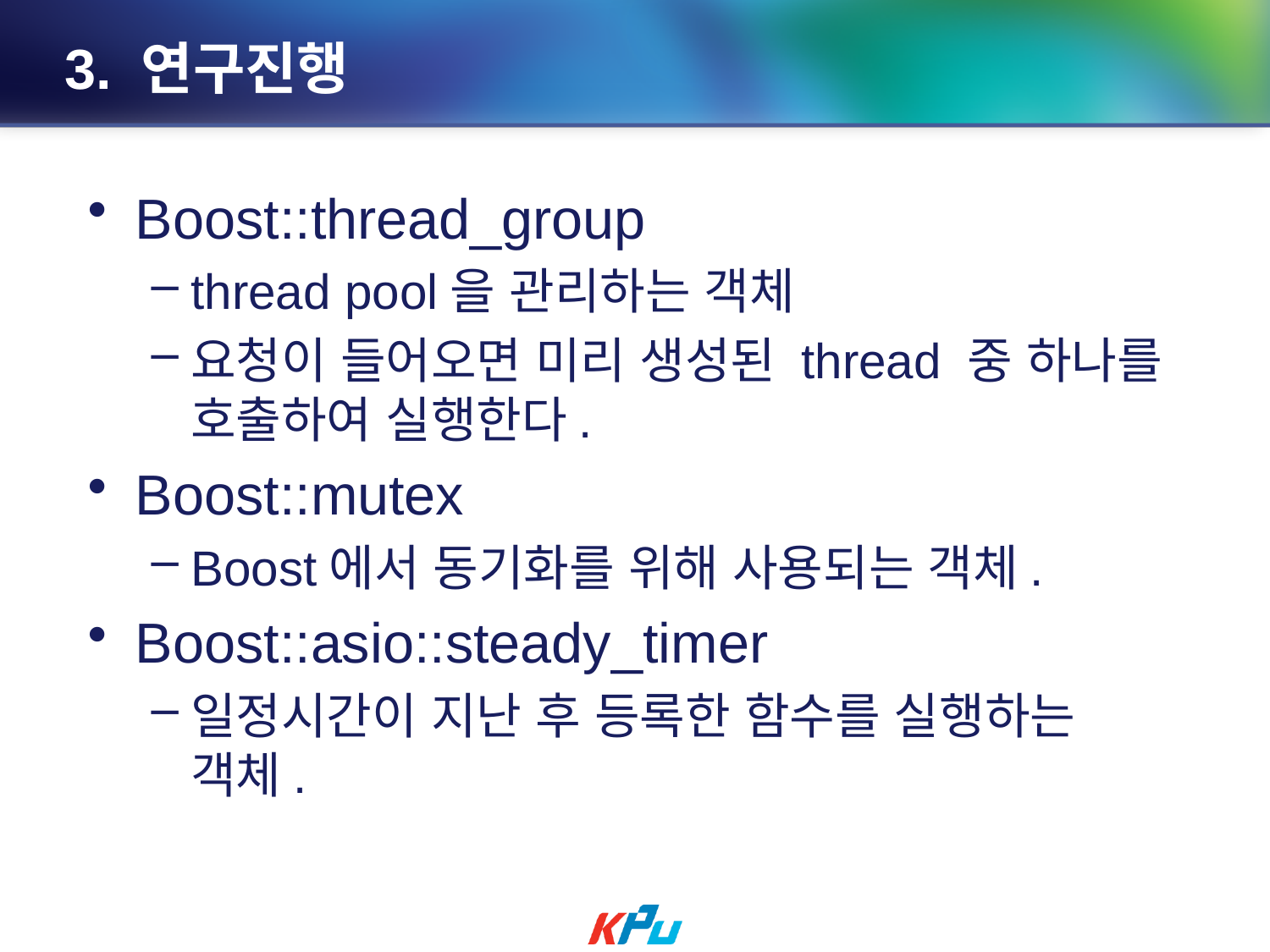

# 3. 연구진행
Boost::thread_group
thread pool을 관리하는 객체
요청이 들어오면 미리 생성된 thread 중 하나를 호출하여 실행한다.
Boost::mutex
Boost에서 동기화를 위해 사용되는 객체.
Boost::asio::steady_timer
일정시간이 지난 후 등록한 함수를 실행하는 객체.